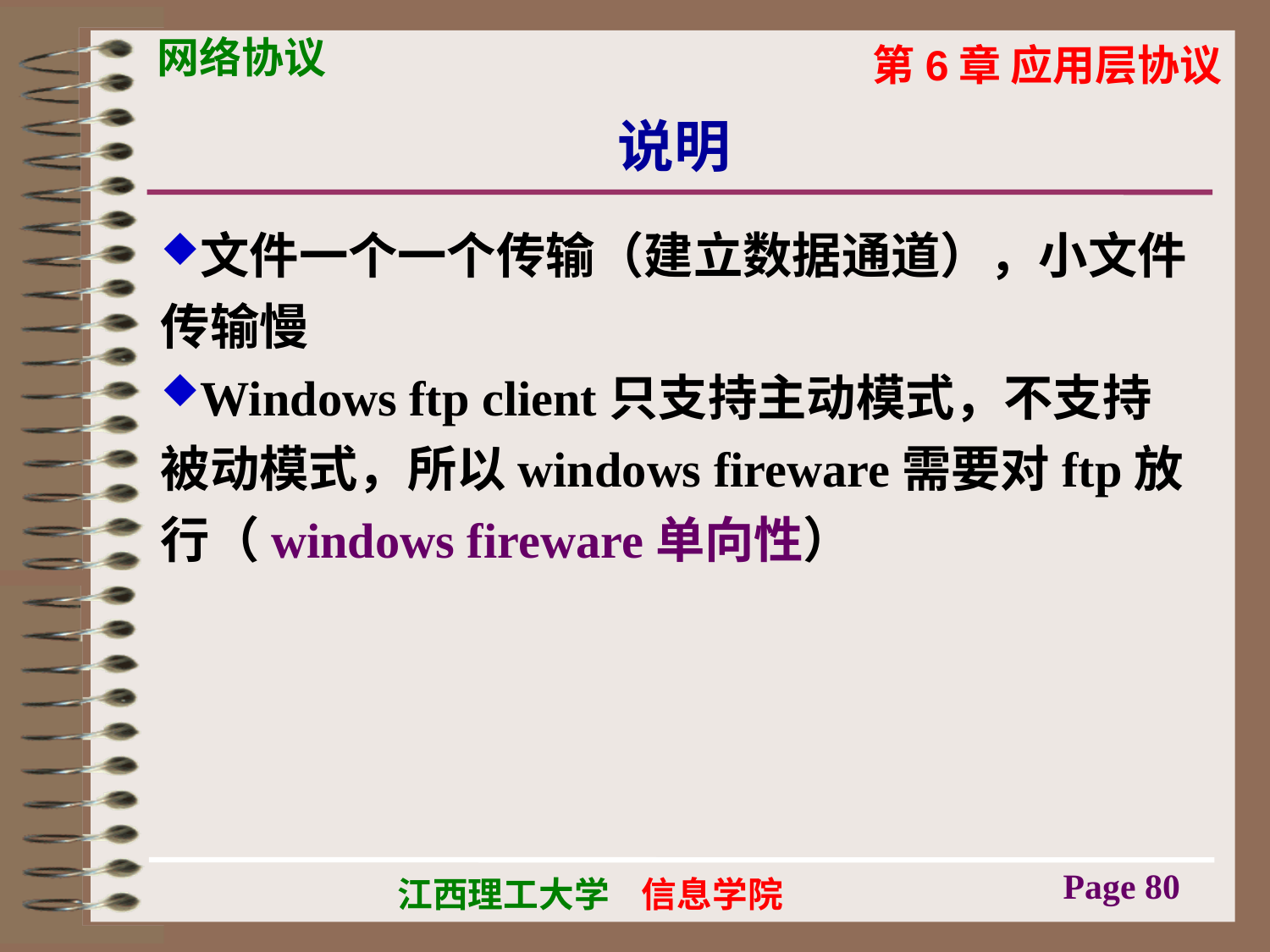

# 说明
文件一个一个传输（建立数据通道），小文件传输慢
Windows ftp client只支持主动模式，不支持被动模式，所以windows fireware需要对ftp放行（windows fireware单向性）
Page 80